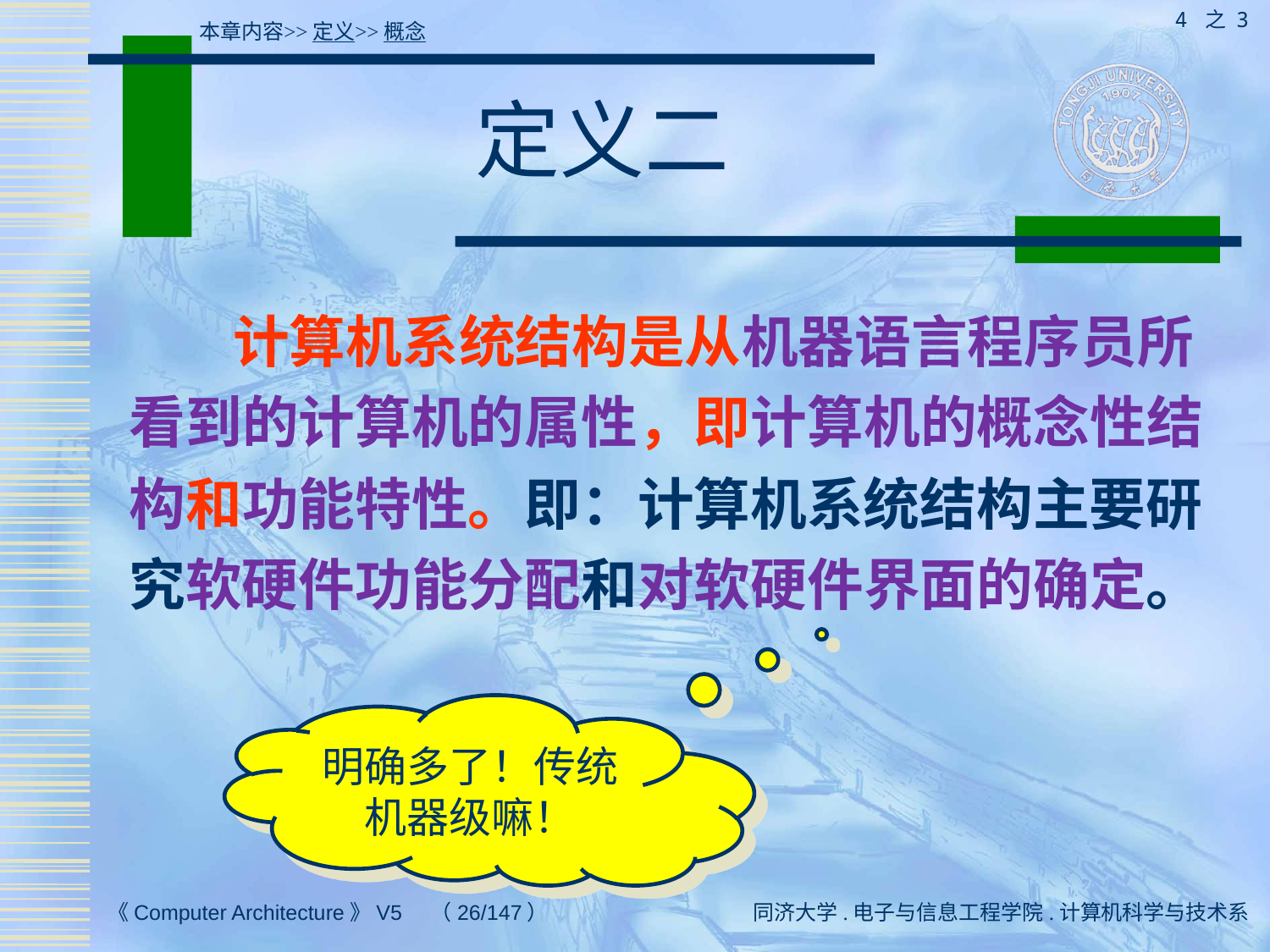

4 之 3
本章内容>>定义>>概念
# 定义二
       计算机系统结构是从机器语言程序员所看到的计算机的属性，即计算机的概念性结构和功能特性。即：计算机系统结构主要研究软硬件功能分配和对软硬件界面的确定。
明确多了！传统机器级嘛！